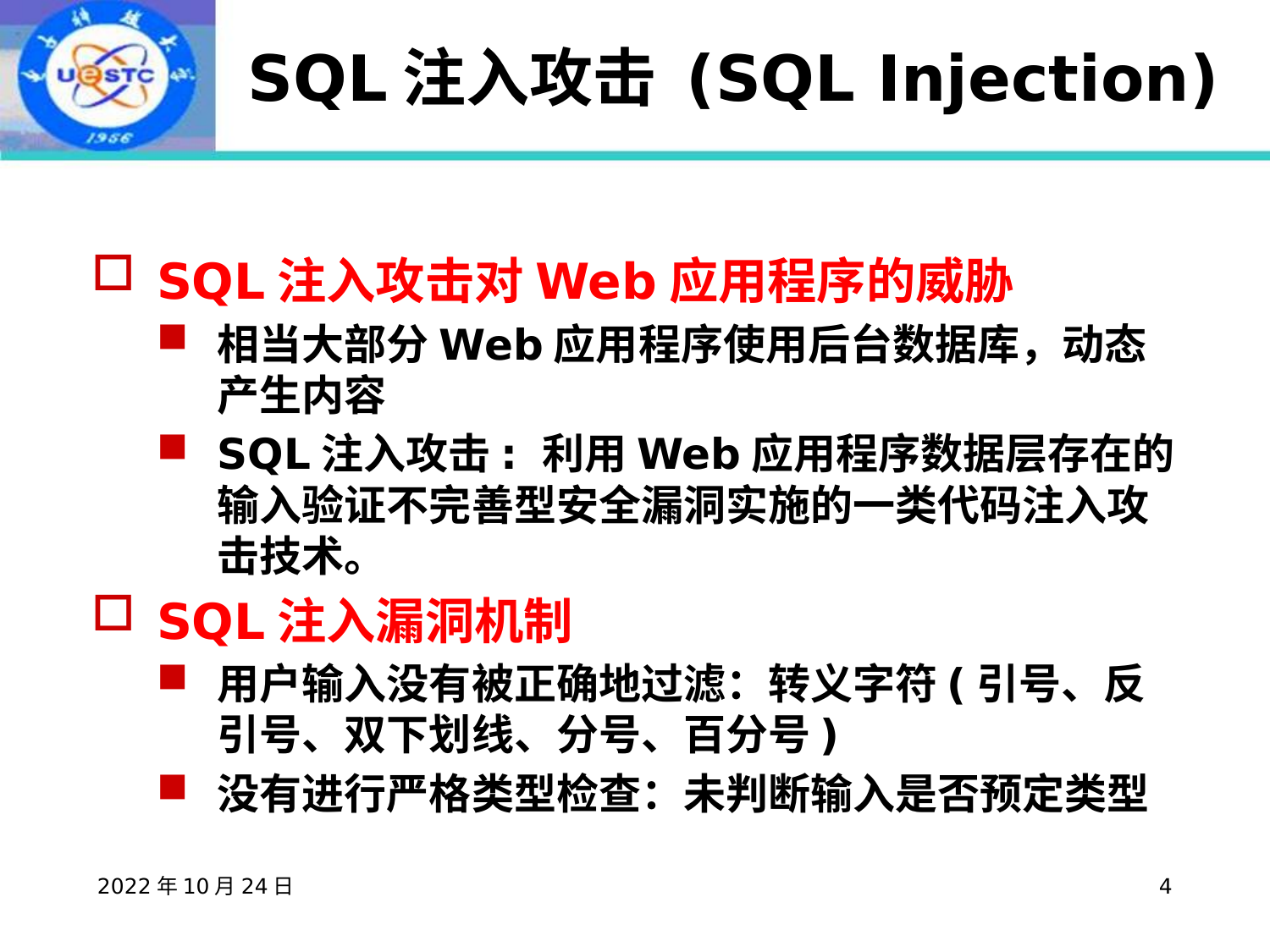

# SQL注入攻击 (SQL Injection)
SQL注入攻击对Web应用程序的威胁
相当大部分Web应用程序使用后台数据库，动态产生内容
SQL注入攻击: 利用Web应用程序数据层存在的输入验证不完善型安全漏洞实施的一类代码注入攻击技术。
SQL注入漏洞机制
用户输入没有被正确地过滤：转义字符(引号、反引号、双下划线、分号、百分号)
没有进行严格类型检查：未判断输入是否预定类型
2022年10月24日
4